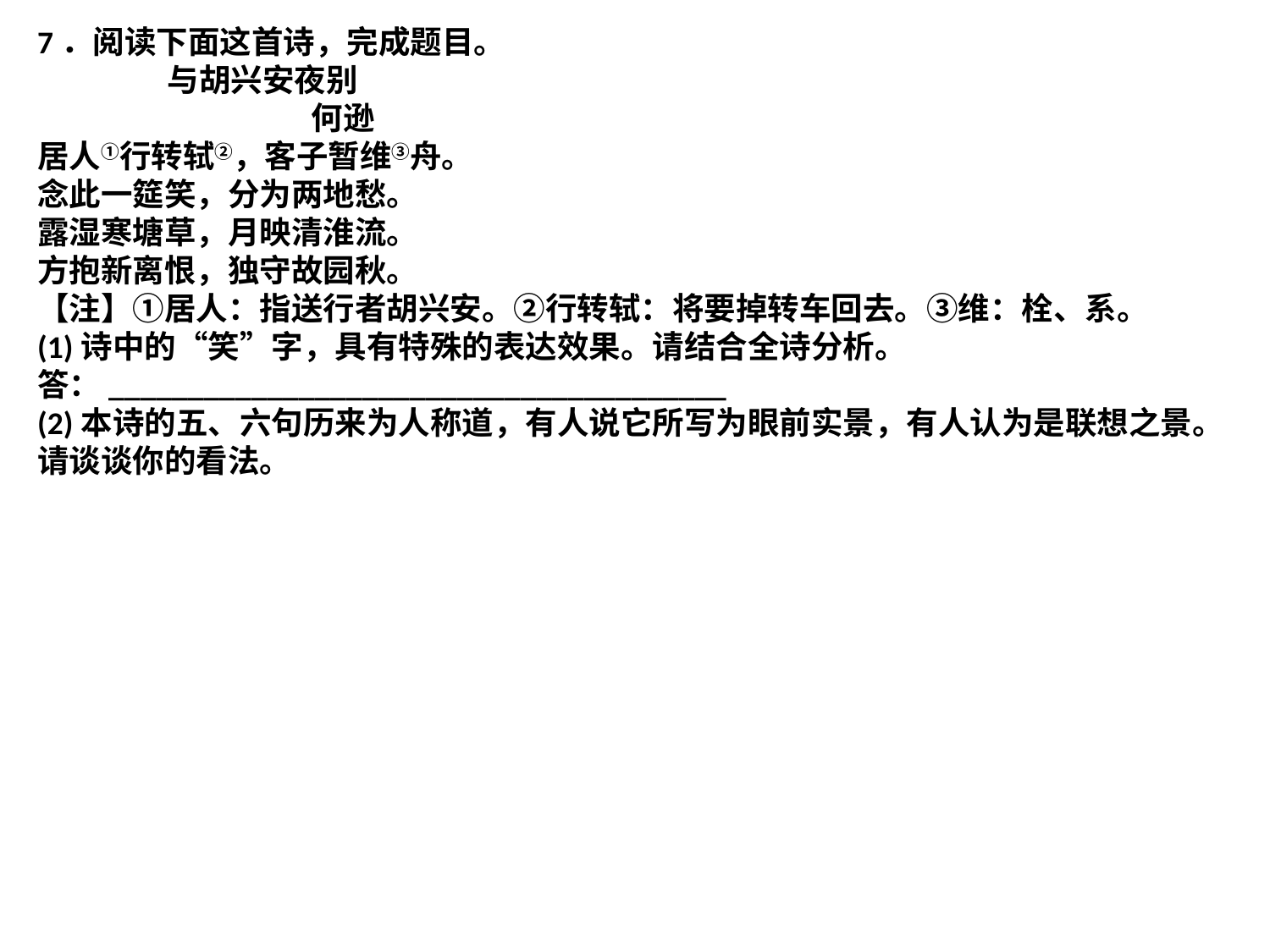

7．阅读下面这首诗，完成题目。
                 与胡兴安夜别
                                     何逊
居人①行转轼②，客子暂维③舟。
念此一筵笑，分为两地愁。
露湿寒塘草，月映清淮流。
方抱新离恨，独守故园秋。
【注】①居人：指送行者胡兴安。②行转轼：将要掉转车回去。③维：栓、系。
(1)诗中的“笑”字，具有特殊的表达效果。请结合全诗分析。
答：_______________________________________
(2)本诗的五、六句历来为人称道，有人说它所写为眼前实景，有人认为是联想之景。请谈谈你的看法。